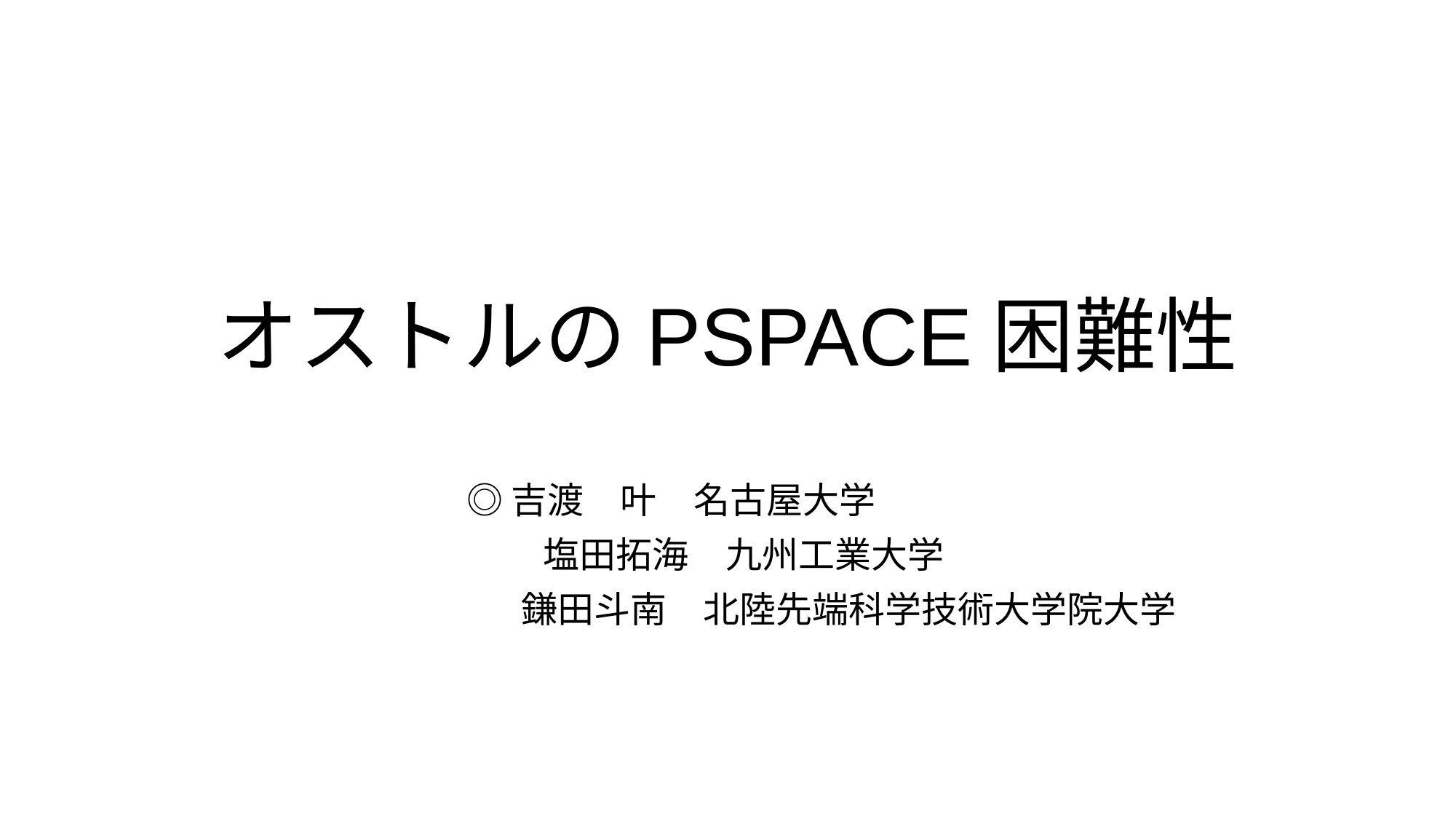

# オストルのPSPACE困難性
◎吉渡　叶　名古屋大学
　　塩田拓海　九州工業大学
　　　　　　　　　鎌田斗南　北陸先端科学技術大学院大学